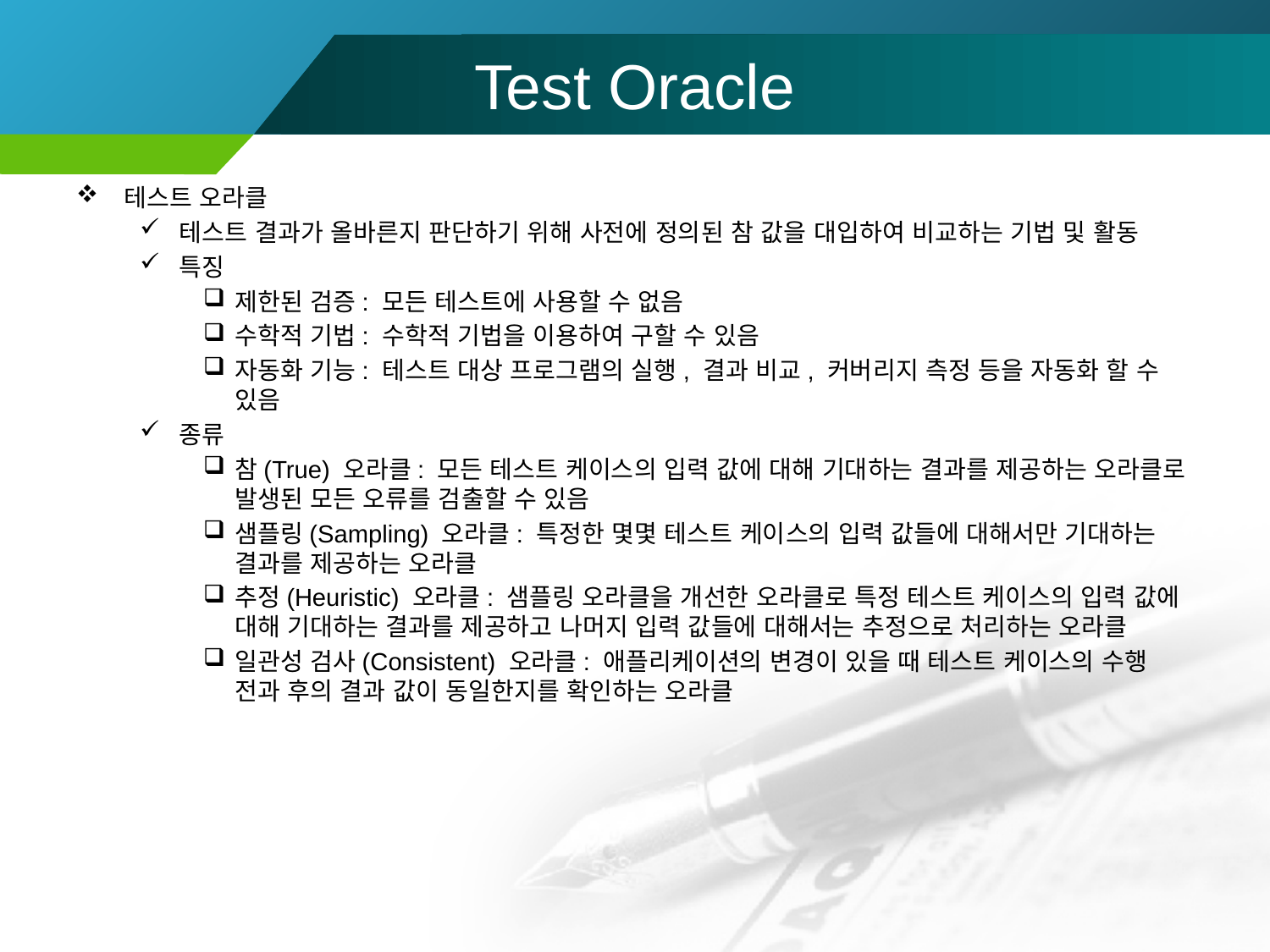

# Test Oracle
테스트 오라클
테스트 결과가 올바른지 판단하기 위해 사전에 정의된 참 값을 대입하여 비교하는 기법 및 활동
특징
제한된 검증: 모든 테스트에 사용할 수 없음
수학적 기법: 수학적 기법을 이용하여 구할 수 있음
자동화 기능: 테스트 대상 프로그램의 실행, 결과 비교, 커버리지 측정 등을 자동화 할 수 있음
종류
참(True) 오라클: 모든 테스트 케이스의 입력 값에 대해 기대하는 결과를 제공하는 오라클로 발생된 모든 오류를 검출할 수 있음
샘플링(Sampling) 오라클: 특정한 몇몇 테스트 케이스의 입력 값들에 대해서만 기대하는 결과를 제공하는 오라클
추정(Heuristic) 오라클: 샘플링 오라클을 개선한 오라클로 특정 테스트 케이스의 입력 값에 대해 기대하는 결과를 제공하고 나머지 입력 값들에 대해서는 추정으로 처리하는 오라클
일관성 검사(Consistent) 오라클: 애플리케이션의 변경이 있을 때 테스트 케이스의 수행 전과 후의 결과 값이 동일한지를 확인하는 오라클